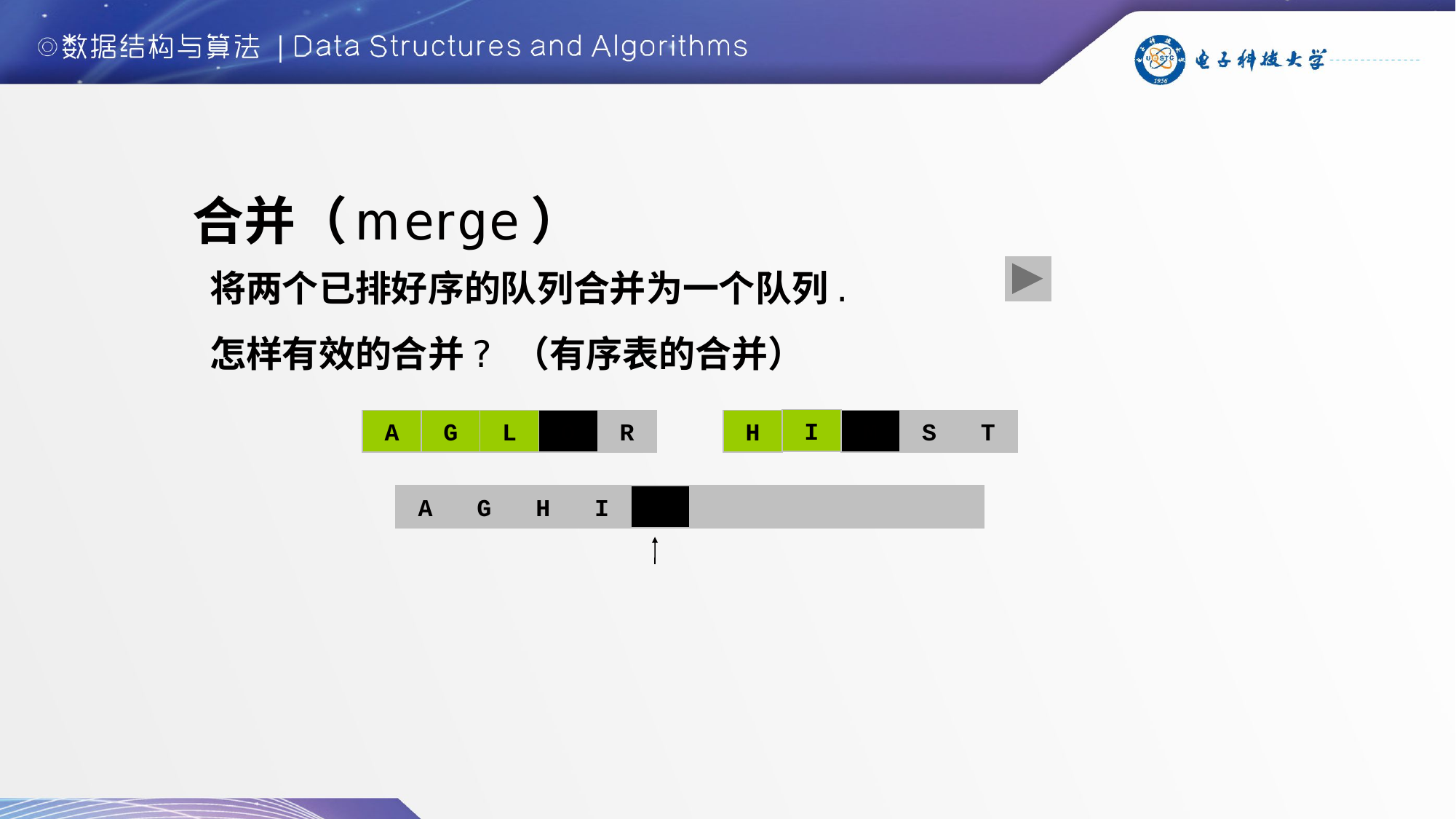

# 合并（merge）

将两个已排好序的队列合并为一个队列.
怎样有效的合并? （有序表的合并）

I
A
G
L
O
R
H
M
S
T
A
G
H
I